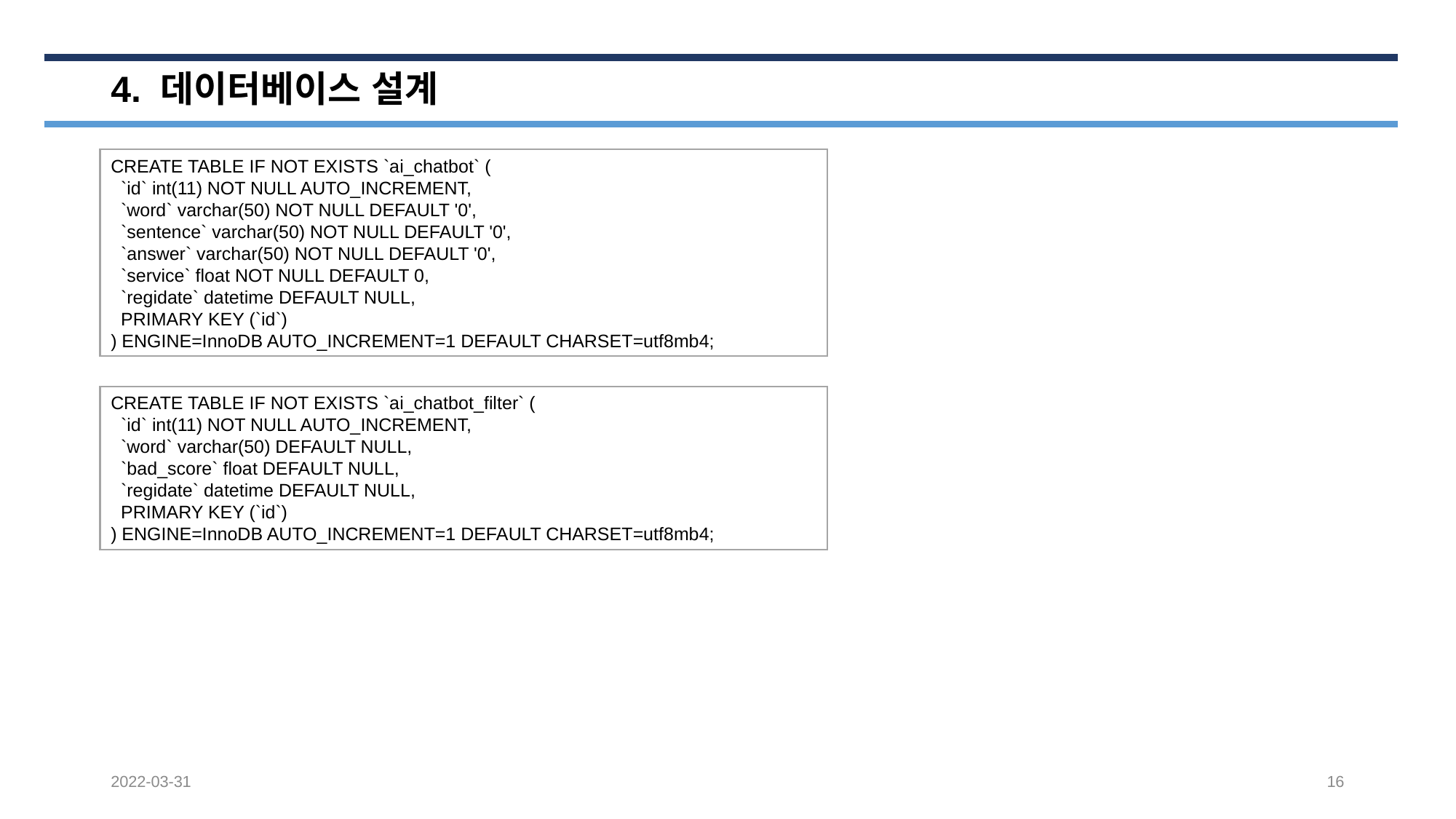

# 4. 데이터베이스 설계
CREATE TABLE IF NOT EXISTS `ai_chatbot` (
  `id` int(11) NOT NULL AUTO_INCREMENT,
  `word` varchar(50) NOT NULL DEFAULT '0',
  `sentence` varchar(50) NOT NULL DEFAULT '0',
  `answer` varchar(50) NOT NULL DEFAULT '0',
  `service` float NOT NULL DEFAULT 0,
  `regidate` datetime DEFAULT NULL,
  PRIMARY KEY (`id`)
) ENGINE=InnoDB AUTO_INCREMENT=1 DEFAULT CHARSET=utf8mb4;
CREATE TABLE IF NOT EXISTS `ai_chatbot_filter` (
  `id` int(11) NOT NULL AUTO_INCREMENT,
  `word` varchar(50) DEFAULT NULL,
  `bad_score` float DEFAULT NULL,
  `regidate` datetime DEFAULT NULL,
  PRIMARY KEY (`id`)
) ENGINE=InnoDB AUTO_INCREMENT=1 DEFAULT CHARSET=utf8mb4;
2022-03-31
16